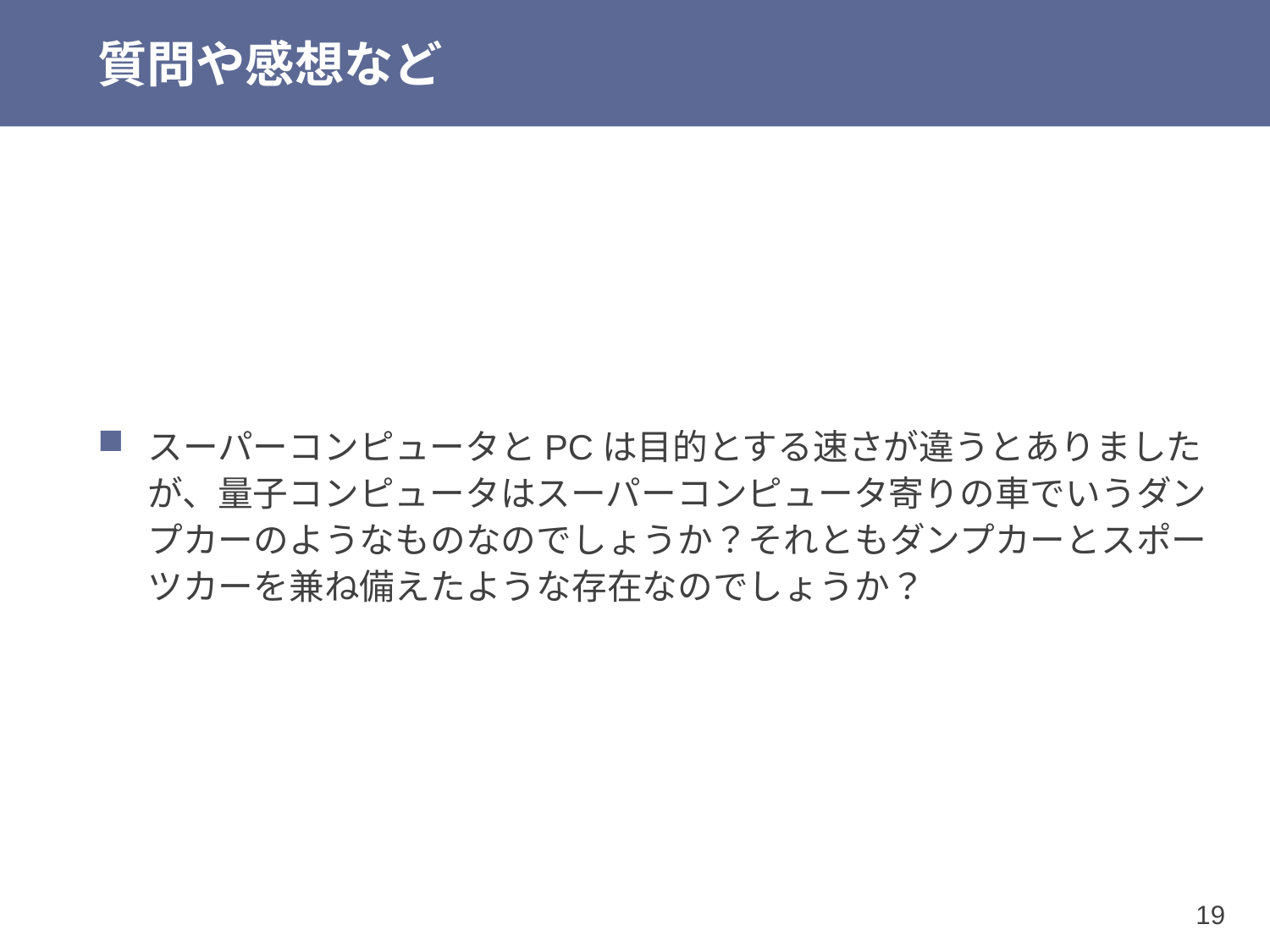

# 質問や感想など
スーパーコンピュータとPCは目的とする速さが違うとありましたが、量子コンピュータはスーパーコンピュータ寄りの車でいうダンプカーのようなものなのでしょうか？それともダンプカーとスポーツカーを兼ね備えたような存在なのでしょうか？